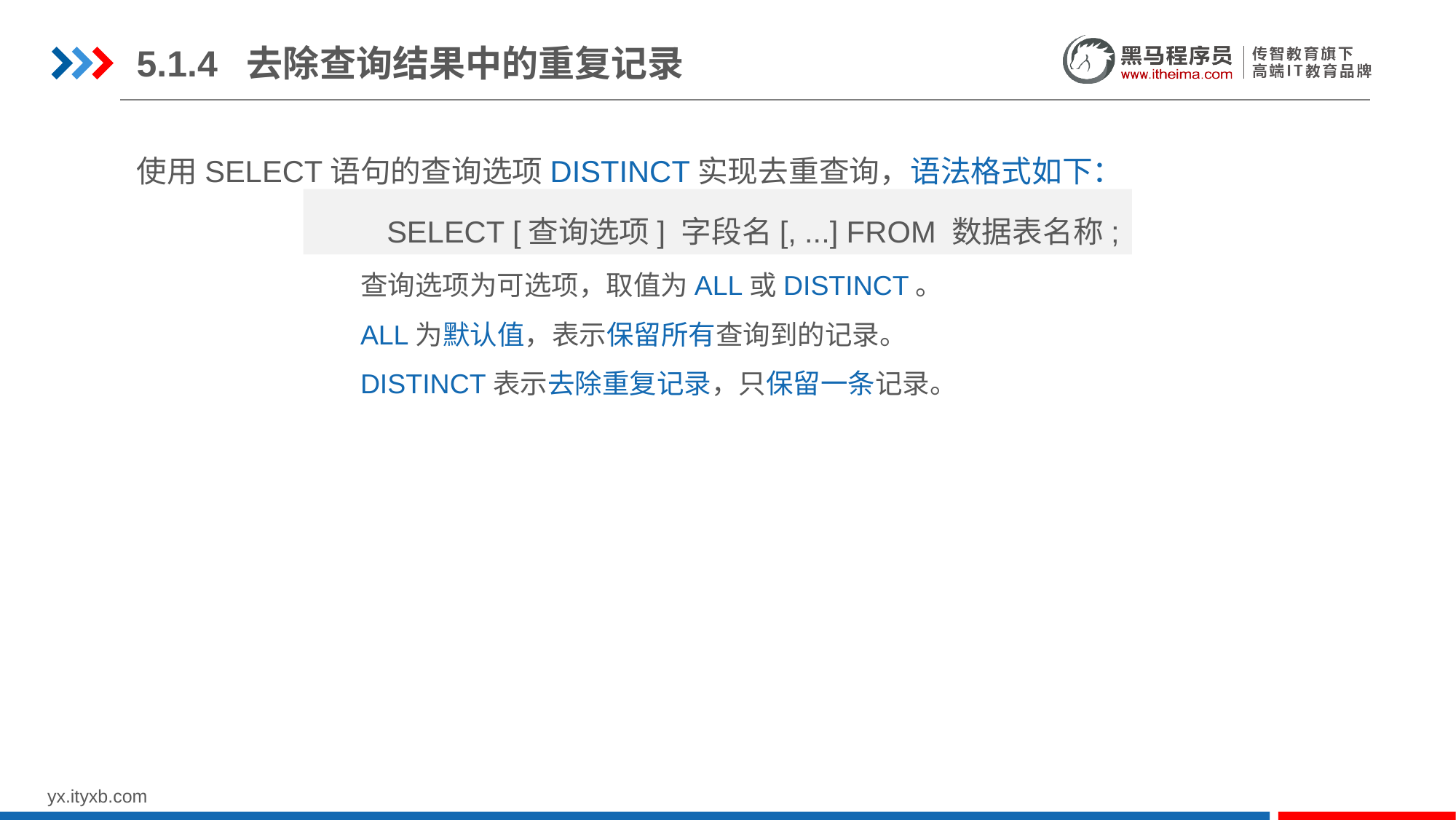

5.1.4  去除查询结果中的重复记录
使用SELECT语句的查询选项DISTINCT实现去重查询，语法格式如下：
SELECT [查询选项] 字段名[, ...] FROM 数据表名称;
查询选项为可选项，取值为ALL或DISTINCT。
ALL为默认值，表示保留所有查询到的记录。
DISTINCT表示去除重复记录，只保留一条记录。